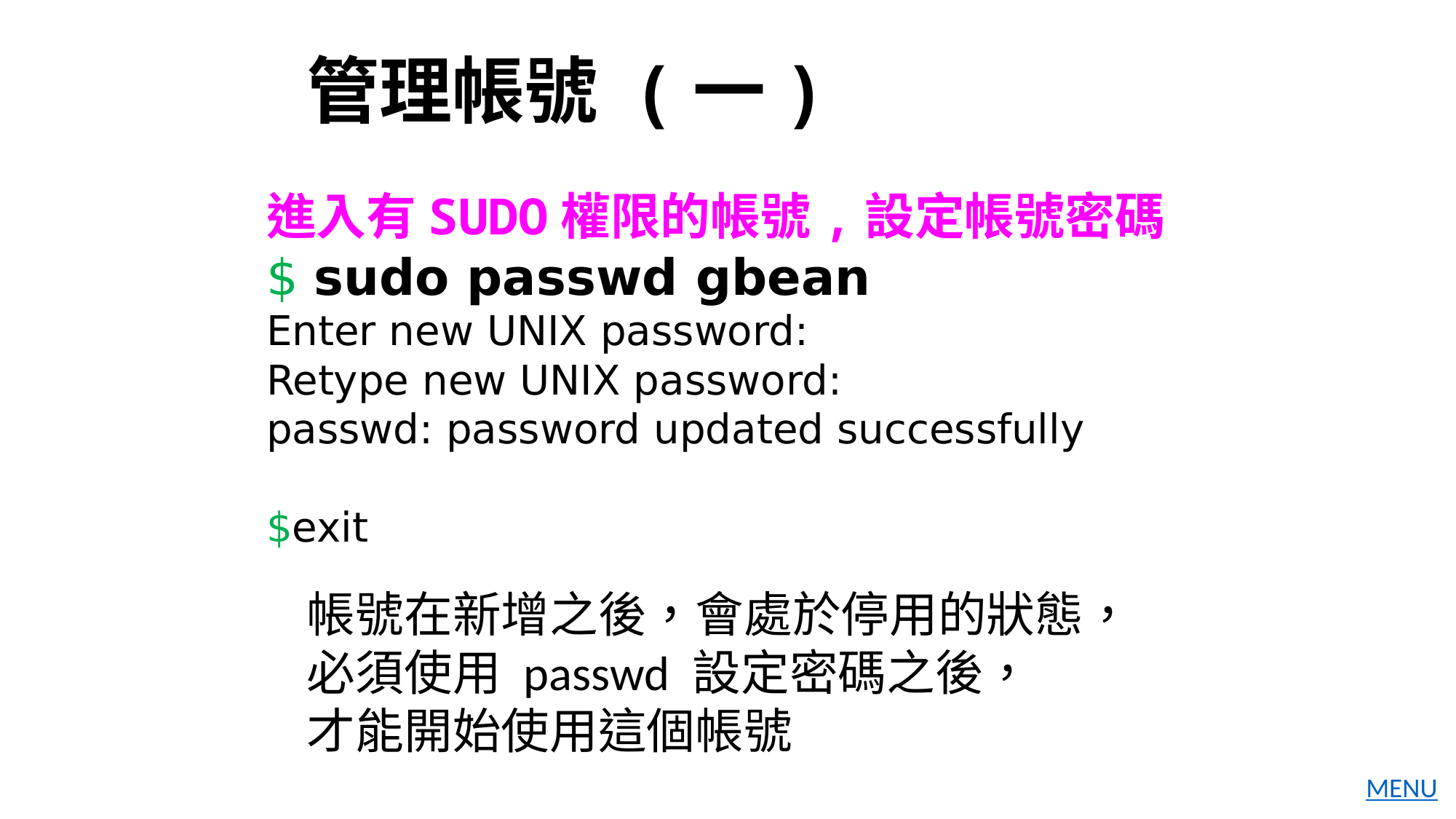

# 管理帳號 (一)
進入有SUDO權限的帳號,設定帳號密碼
$ sudo passwd gbean
Enter new UNIX password:
Retype new UNIX password:
passwd: password updated successfully

$exit

帳號在新增之後，會處於停用的狀態，
必須使用 passwd 設定密碼之後，
才能開始使用這個帳號